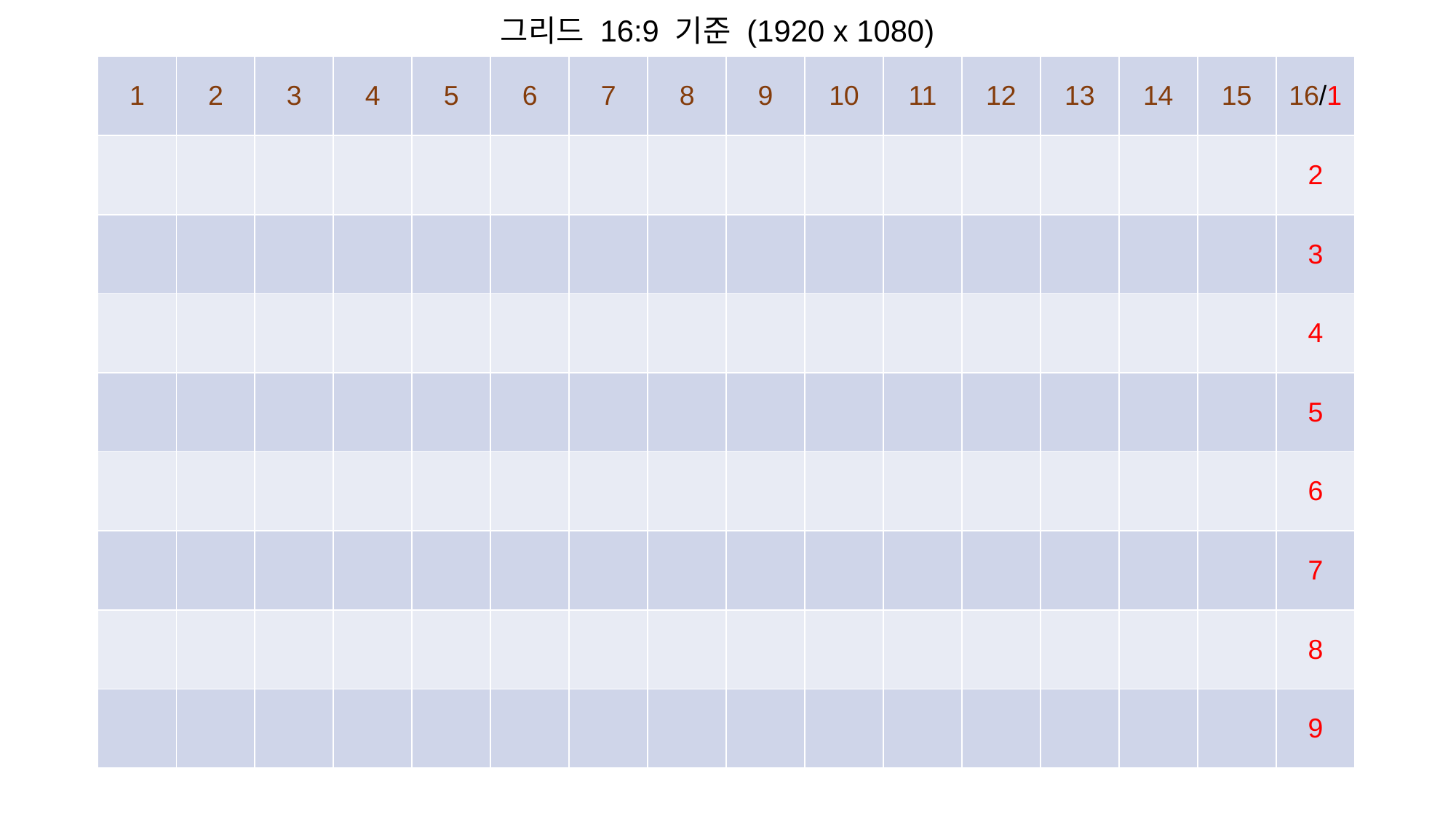

# 그리드 16:9 기준 (1920 x 1080)
| 1 | 2 | 3 | 4 | 5 | 6 | 7 | 8 | 9 | 10 | 11 | 12 | 13 | 14 | 15 | 16/1 |
| --- | --- | --- | --- | --- | --- | --- | --- | --- | --- | --- | --- | --- | --- | --- | --- |
|  |  |  |  |  |  |  |  |  |  |  |  |  |  |  | 2 |
|  |  |  |  |  |  |  |  |  |  |  |  |  |  |  | 3 |
|  |  |  |  |  |  |  |  |  |  |  |  |  |  |  | 4 |
|  |  |  |  |  |  |  |  |  |  |  |  |  |  |  | 5 |
|  |  |  |  |  |  |  |  |  |  |  |  |  |  |  | 6 |
|  |  |  |  |  |  |  |  |  |  |  |  |  |  |  | 7 |
|  |  |  |  |  |  |  |  |  |  |  |  |  |  |  | 8 |
|  |  |  |  |  |  |  |  |  |  |  |  |  |  |  | 9 |